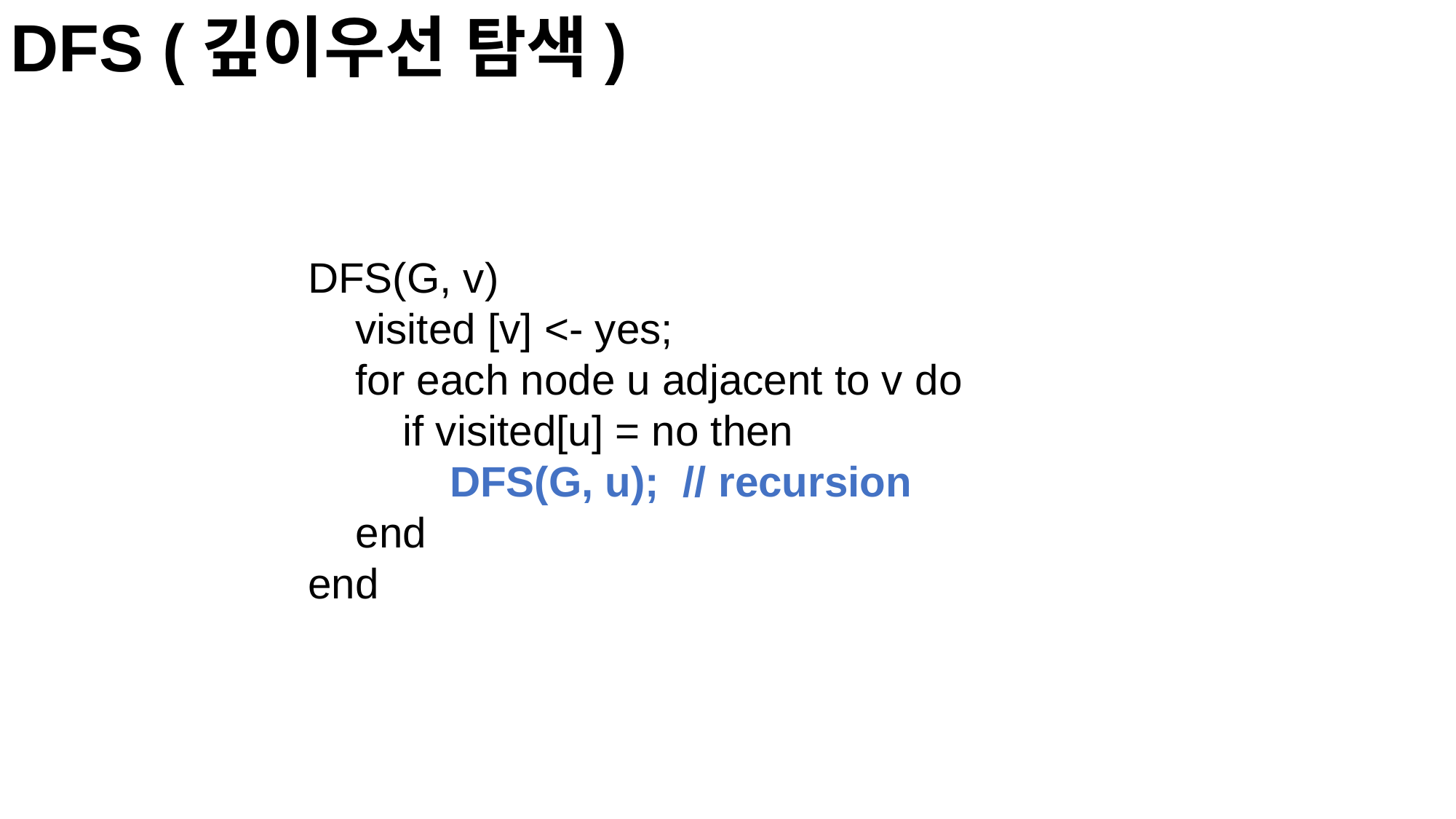

DFS (깊이우선 탐색)
DFS(G, v)
    visited [v] <- yes;
    for each node u adjacent to v do
        if visited[u] = no then
            DFS(G, u);  // recursion
    end
end